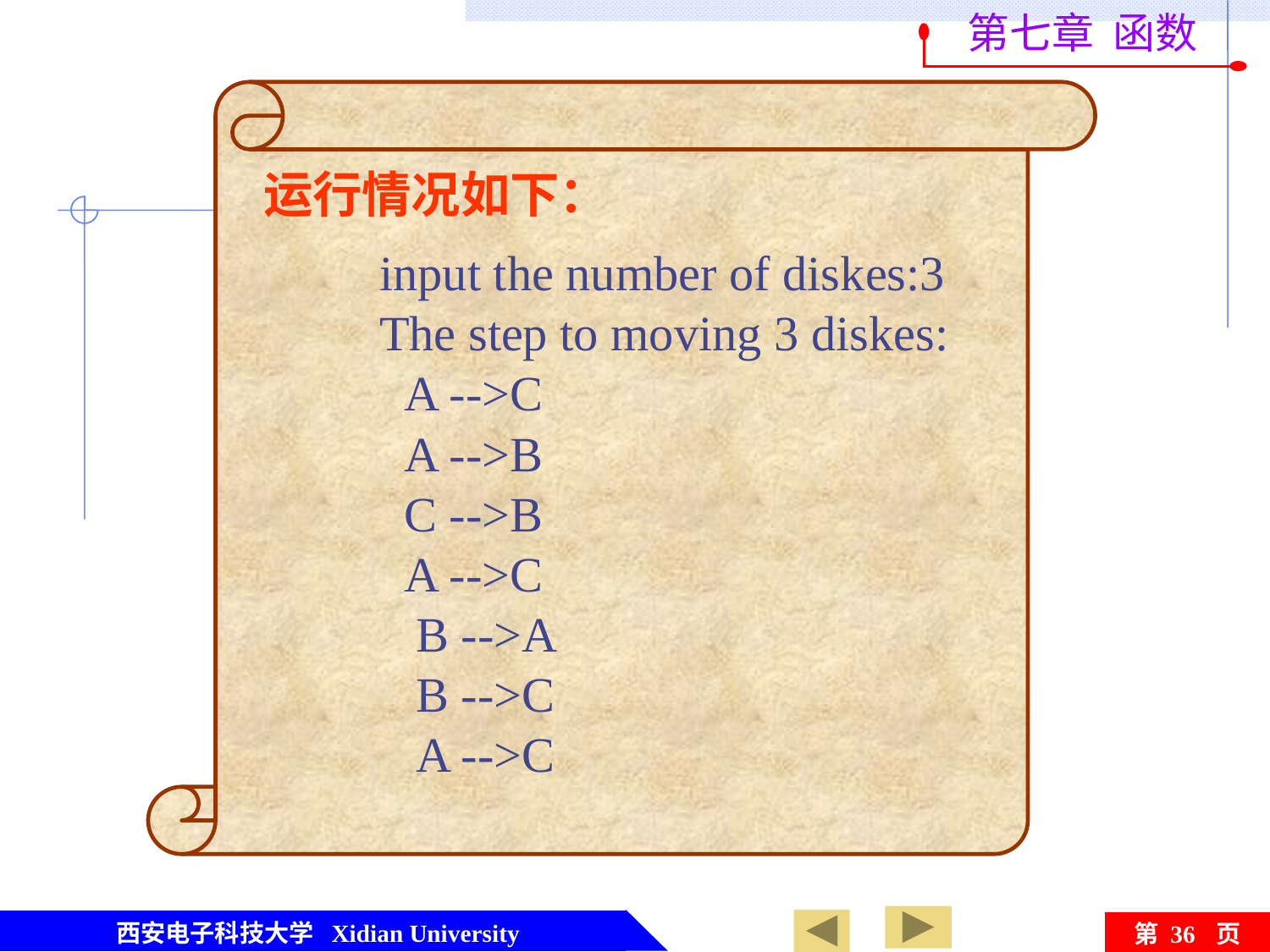

第七章  函数

运行情况如下：
         input the number of diskes:3
         The step to moving 3 diskes:
           A -->C
           A -->B
           C -->B
           A -->C
            B -->A
            B -->C
            A -->C